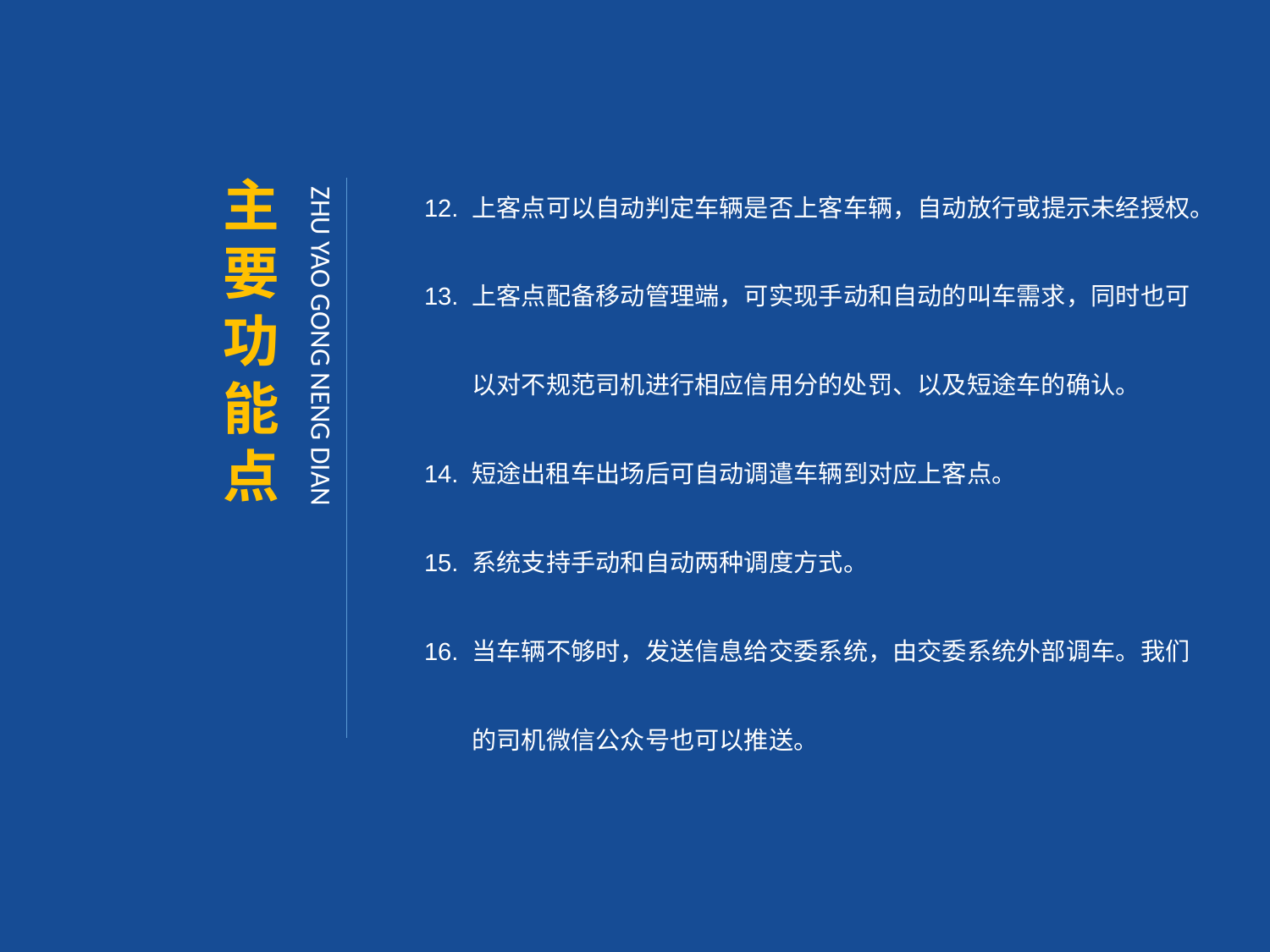

上客点可以自动判定车辆是否上客车辆，自动放行或提示未经授权。
上客点配备移动管理端，可实现手动和自动的叫车需求，同时也可以对不规范司机进行相应信用分的处罚、以及短途车的确认。
短途出租车出场后可自动调遣车辆到对应上客点。
系统支持手动和自动两种调度方式。
当车辆不够时，发送信息给交委系统，由交委系统外部调车。我们的司机微信公众号也可以推送。
主要功能点
ZHU YAO GONG NENG DIAN